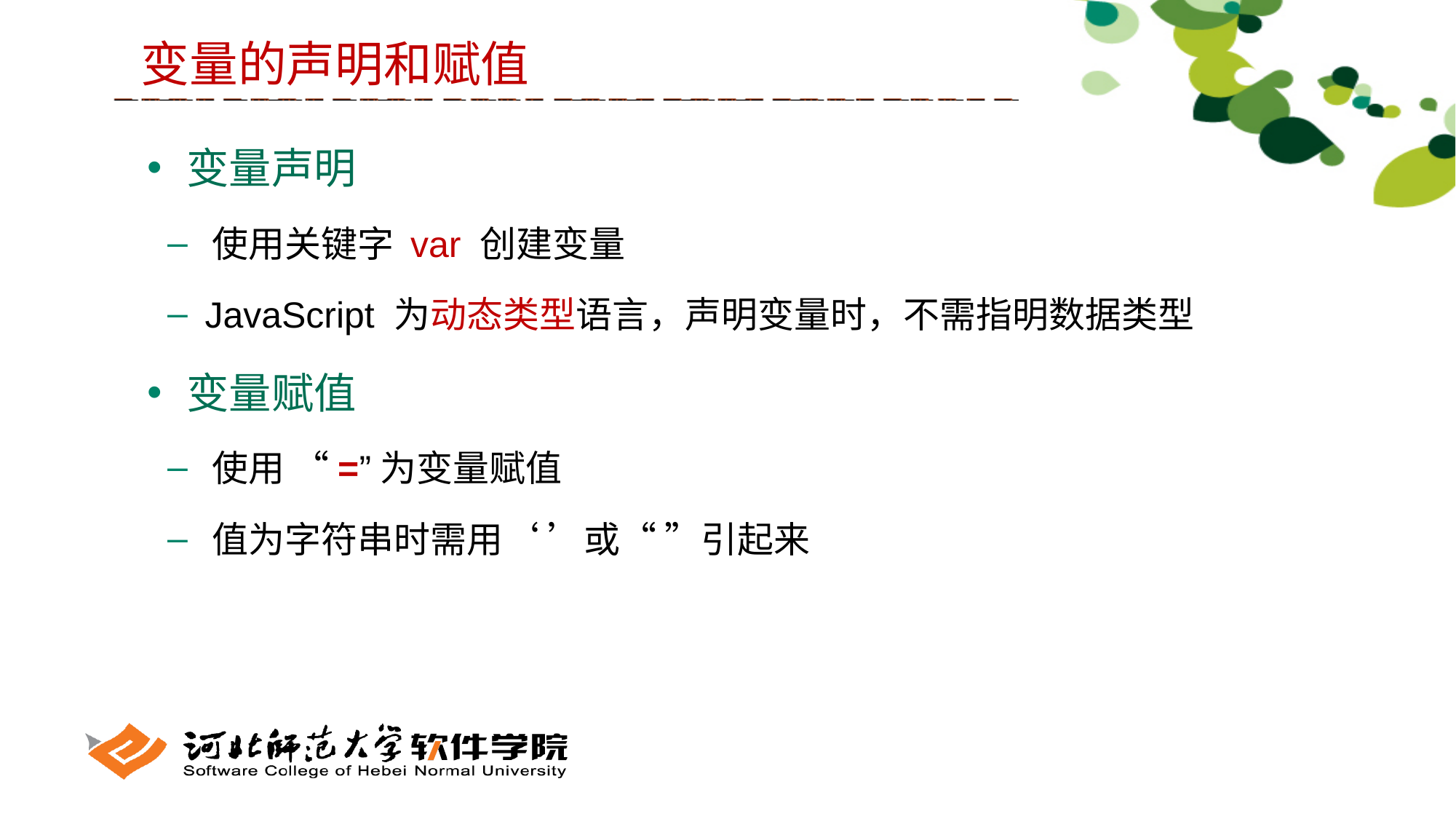

变量的声明和赋值
 变量声明
 使用关键字 var 创建变量
 JavaScript 为动态类型语言，声明变量时，不需指明数据类型
 变量赋值
 使用 “=”为变量赋值
 值为字符串时需用‘ ’或“ ”引起来